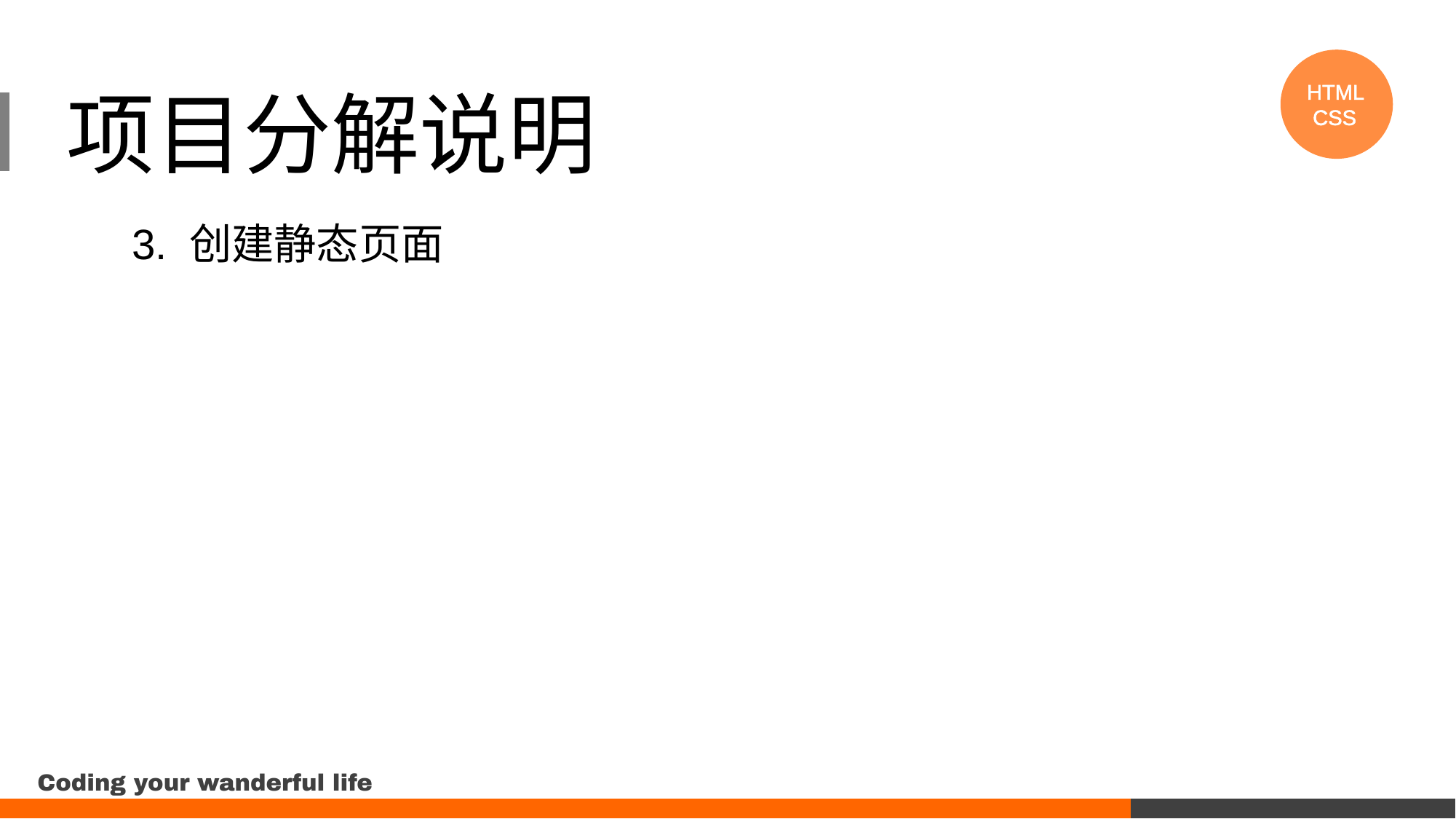

# 项目分解说明

 HTML
  CSS

3. 创建静态页面

Coding your wanderful life